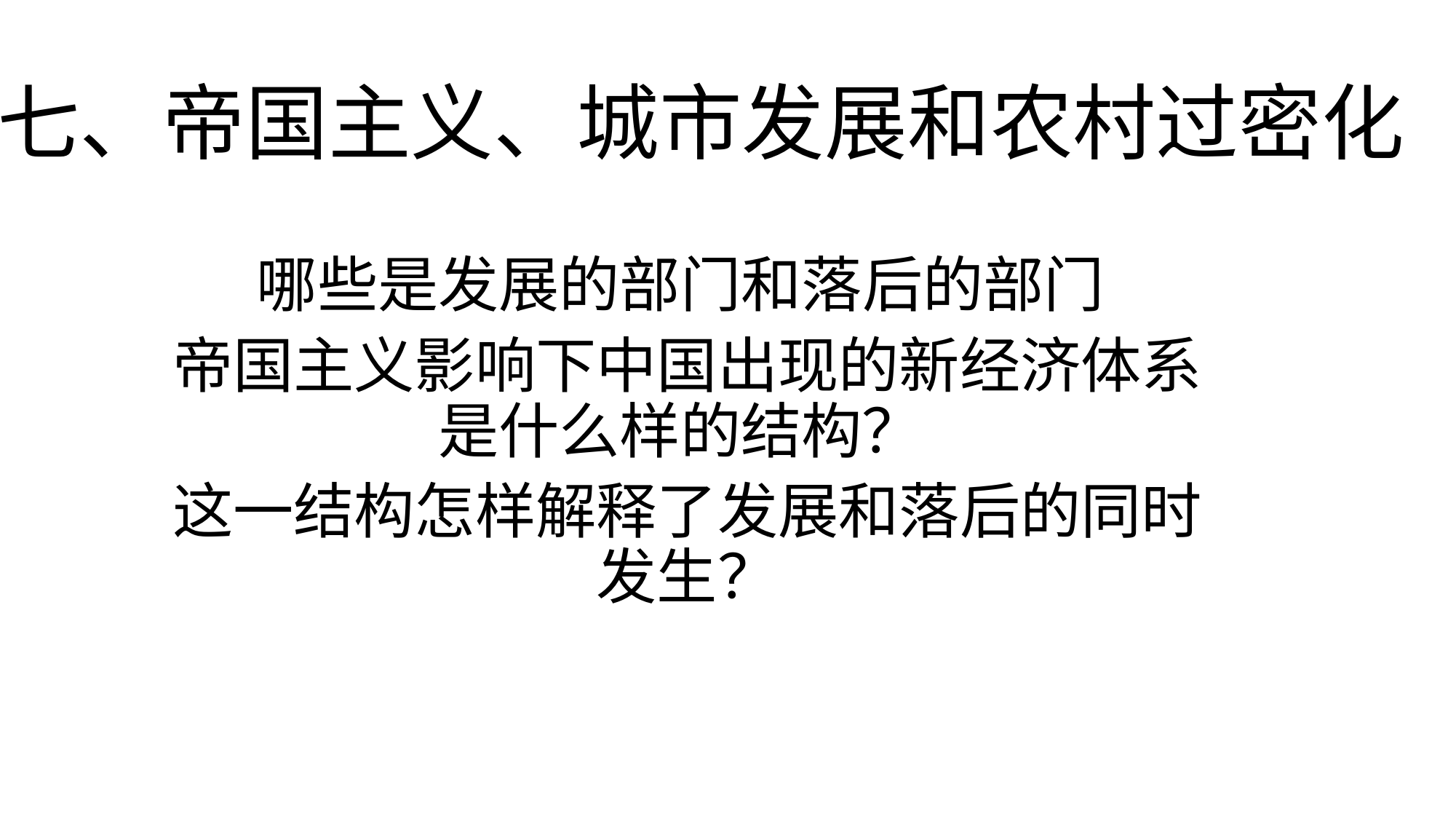

# 七、帝国主义、城市发展和农村过密化
哪些是发展的部门和落后的部门
帝国主义影响下中国出现的新经济体系是什么样的结构？
这一结构怎样解释了发展和落后的同时发生？